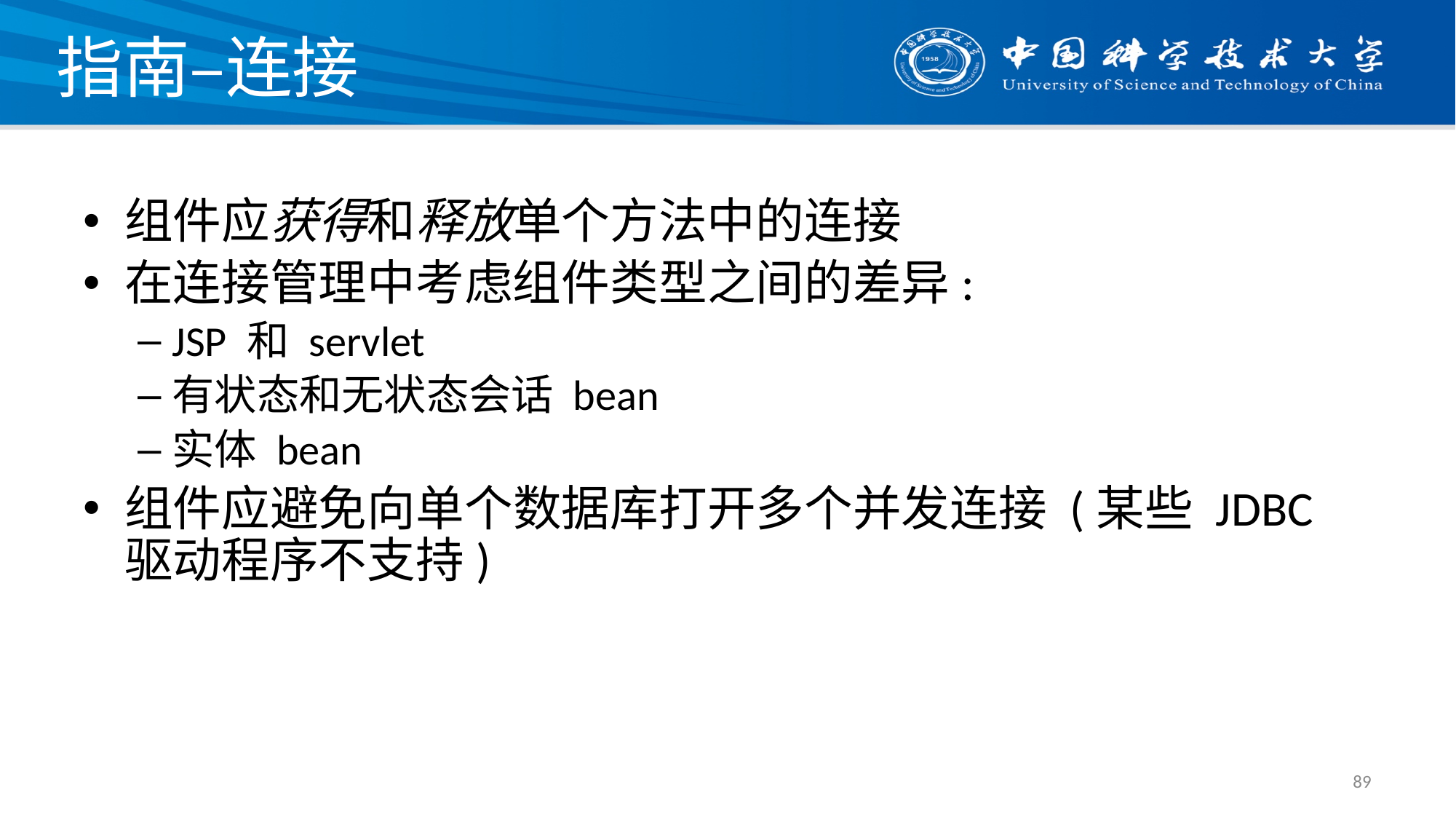

# 指南–连接
组件应获得和释放单个方法中的连接
在连接管理中考虑组件类型之间的差异:
JSP 和 servlet
有状态和无状态会话 bean
实体 bean
组件应避免向单个数据库打开多个并发连接 (某些 JDBC 驱动程序不支持)
89